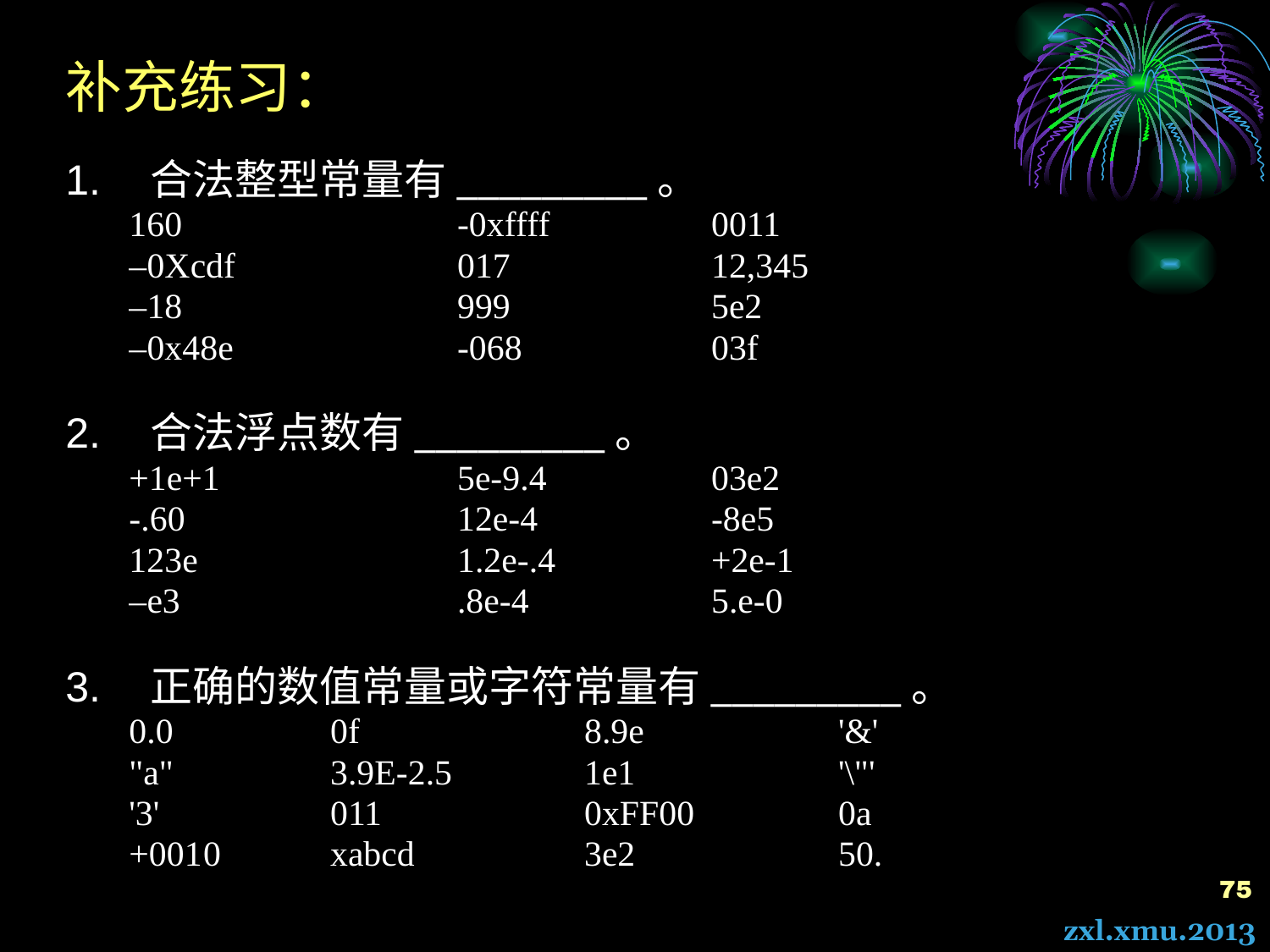

# 补充练习：
合法整型常量有_________。
160			-0xffff		0011
–0Xcdf		017		12,345
–18			999		5e2
–0x48e		-068		03f

合法浮点数有_________。
+1e+1		5e-9.4		03e2
-.60			12e-4		-8e5
123e			1.2e-.4		+2e-1
–e3			.8e-4		5.e-0

正确的数值常量或字符常量有_________。
0.0		0f		8.9e		'&'
"a" 		3.9E-2.5		1e1		'\"'
'3'		011		0xFF00		0a
+001	0	xabcd		3e2		50.
75